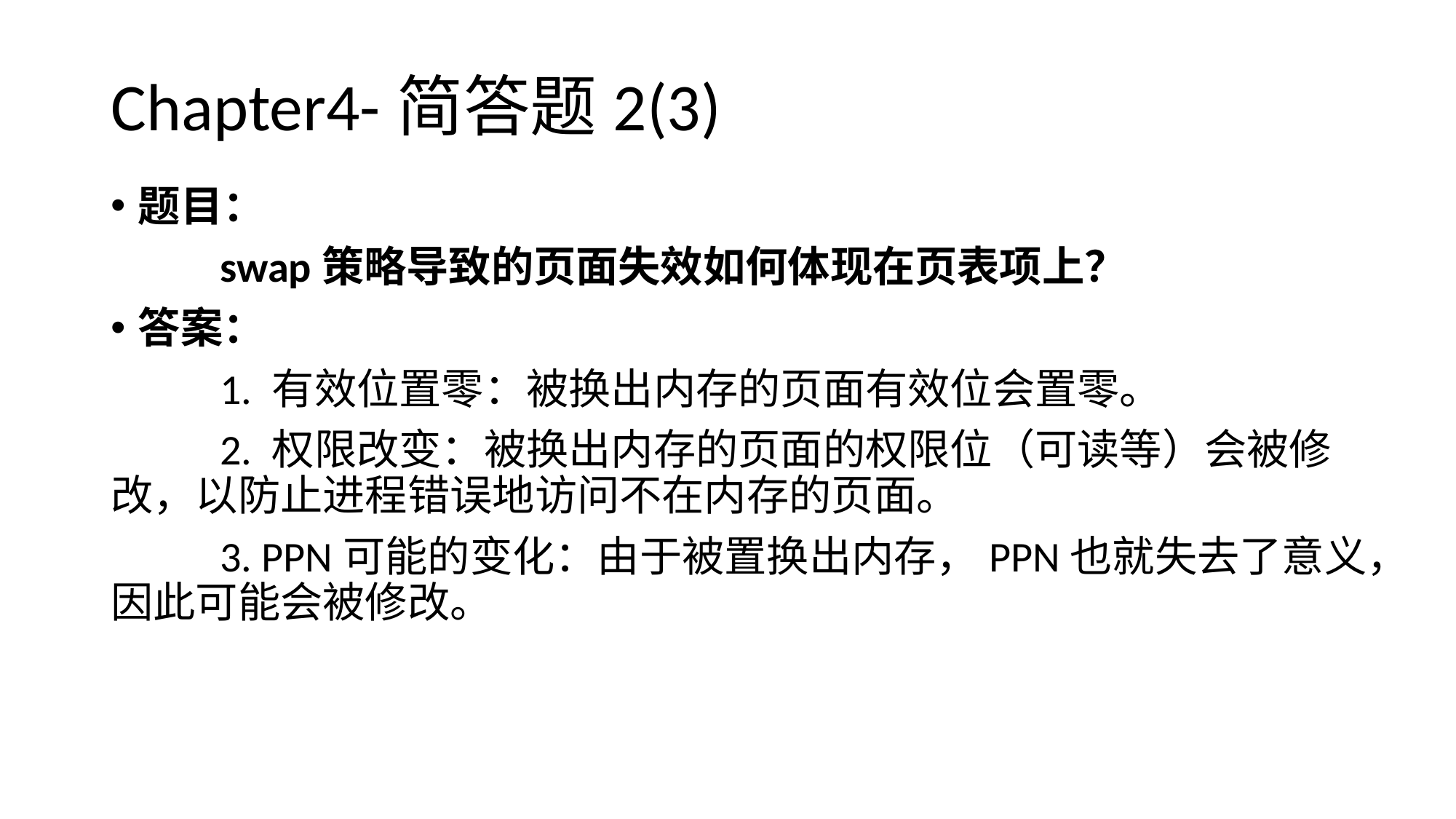

# Chapter4-简答题2(3)
题目：
	swap策略导致的页面失效如何体现在页表项上？
答案：
	1. 有效位置零：被换出内存的页面有效位会置零。
	2. 权限改变：被换出内存的页面的权限位（可读等）会被修改，以防止进程错误地访问不在内存的页面。
	3. PPN可能的变化：由于被置换出内存，PPN也就失去了意义，因此可能会被修改。